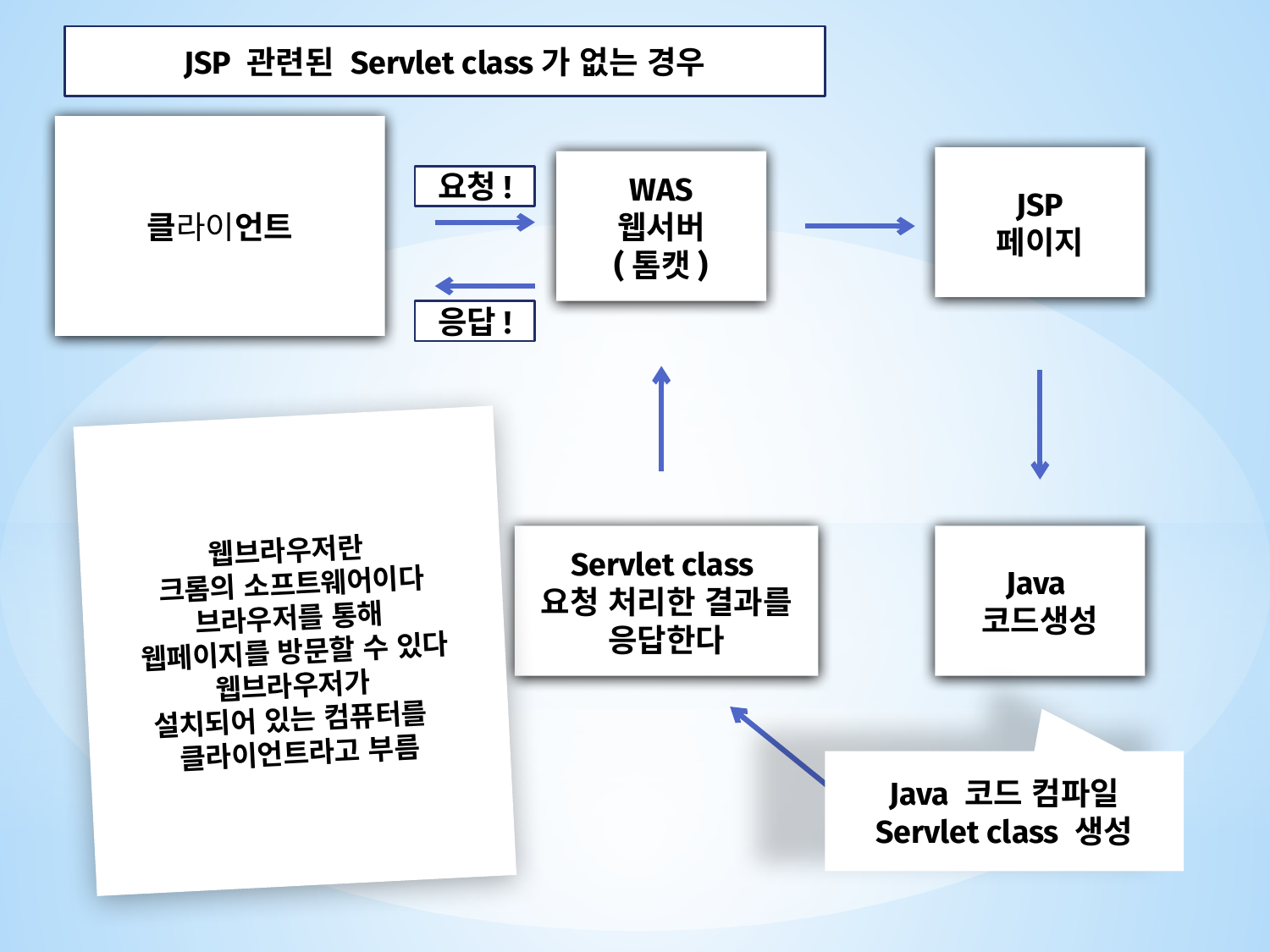

JSP 관련된 Servlet class가 없는 경우
클라이언트
JSP
페이지
WAS
웹서버
(톰캣)
요청!
응답!

웹브라우저란
크롬의 소프트웨어이다
브라우저를 통해
웹페이지를 방문할 수 있다
웹브라우저가
설치되어 있는 컴퓨터를
클라이언트라고 부름

Servlet class
요청 처리한 결과를 응답한다
Java
코드생성
Java 코드 컴파일
Servlet class 생성